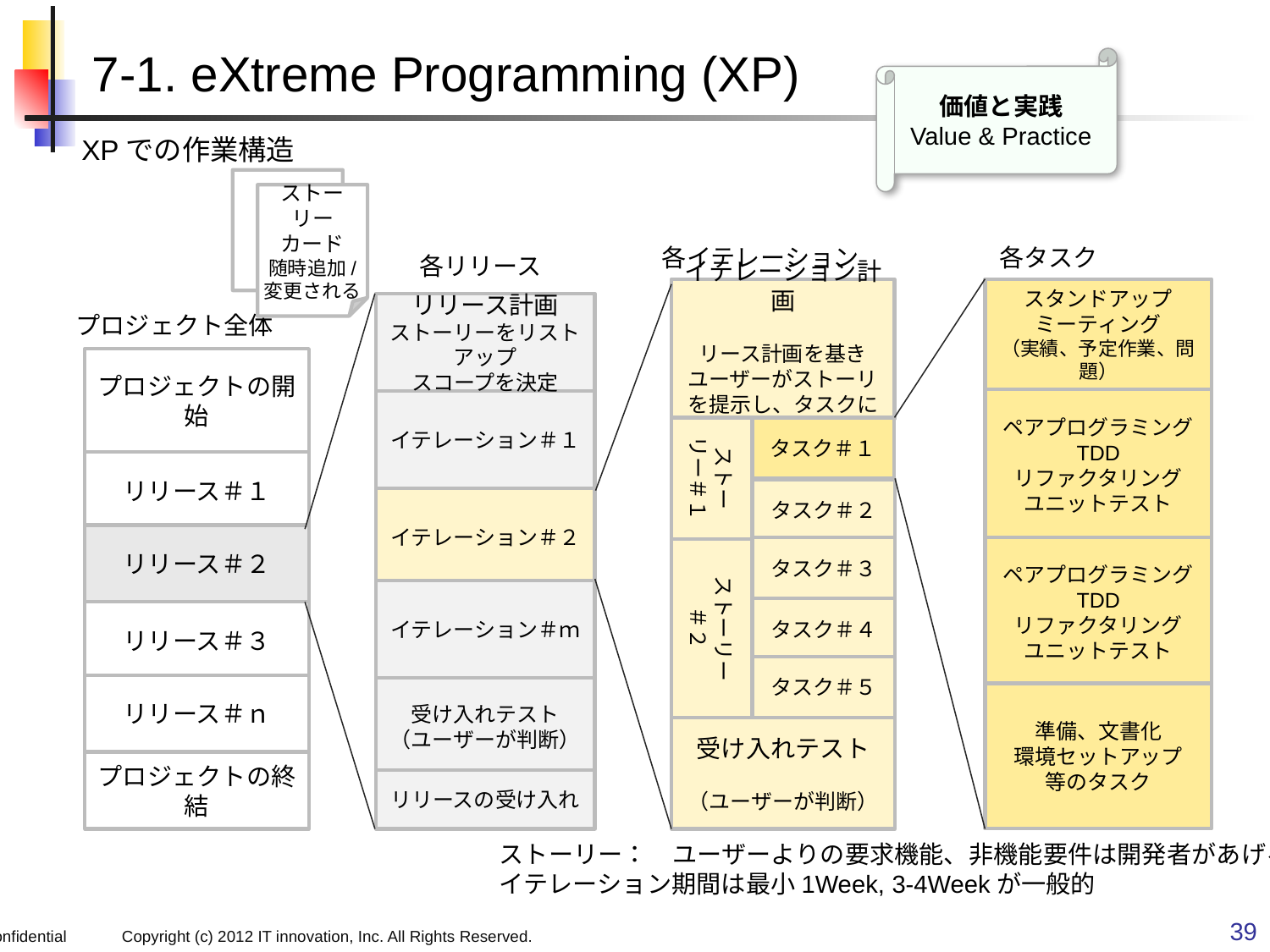

7-1. eXtreme Programming (XP)
価値と実践
Value & Practice
XPでの作業構造

ストーリー
カード
随時追加/
変更される
各タスク
各イテレーション
各リリース
イテレーション計画

リース計画を基きユーザーがストーリを提示し、タスクに分解
ストーリー＃１
タスク＃１
タスク＃２
タスク＃３
タスク＃４
タスク＃５
ストーリー
＃２
受け入れテスト

（ユーザーが判断）
スタンドアップ
ミーティング
（実績、予定作業、問題）
ペアプログラミング
TDD
リファクタリング
ユニットテスト
ペアプログラミング
TDD
リファクタリング
ユニットテスト
準備、文書化
環境セットアップ
等のタスク
リリース計画
ストーリーをリストアップ
スコープを決定
イテレーション＃１
イテレーション＃２
イテレーション＃ｍ
受け入れテスト
（ユーザーが判断）
リリースの受け入れ
プロジェクト全体
プロジェクトの開始
リリース＃１
リリース＃２
リリース＃３
リリース＃ｎ
プロジェクトの終結
ストーリー：　ユーザーよりの要求機能、非機能要件は開発者があげる
イテレーション期間は最小1Week, 3-4Weekが一般的